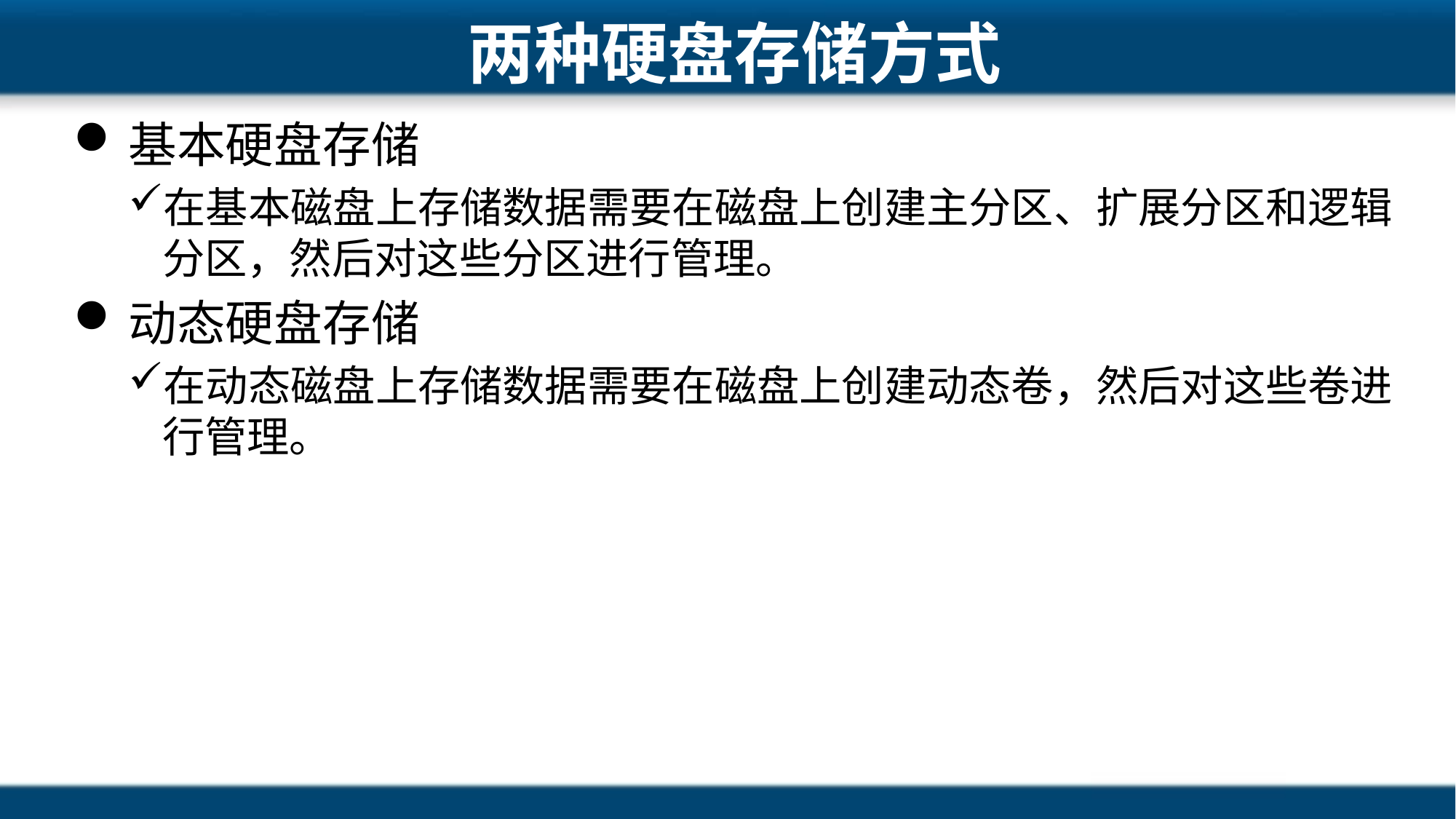

# 两种硬盘存储方式
基本硬盘存储
在基本磁盘上存储数据需要在磁盘上创建主分区、扩展分区和逻辑分区，然后对这些分区进行管理。
动态硬盘存储
在动态磁盘上存储数据需要在磁盘上创建动态卷，然后对这些卷进行管理。